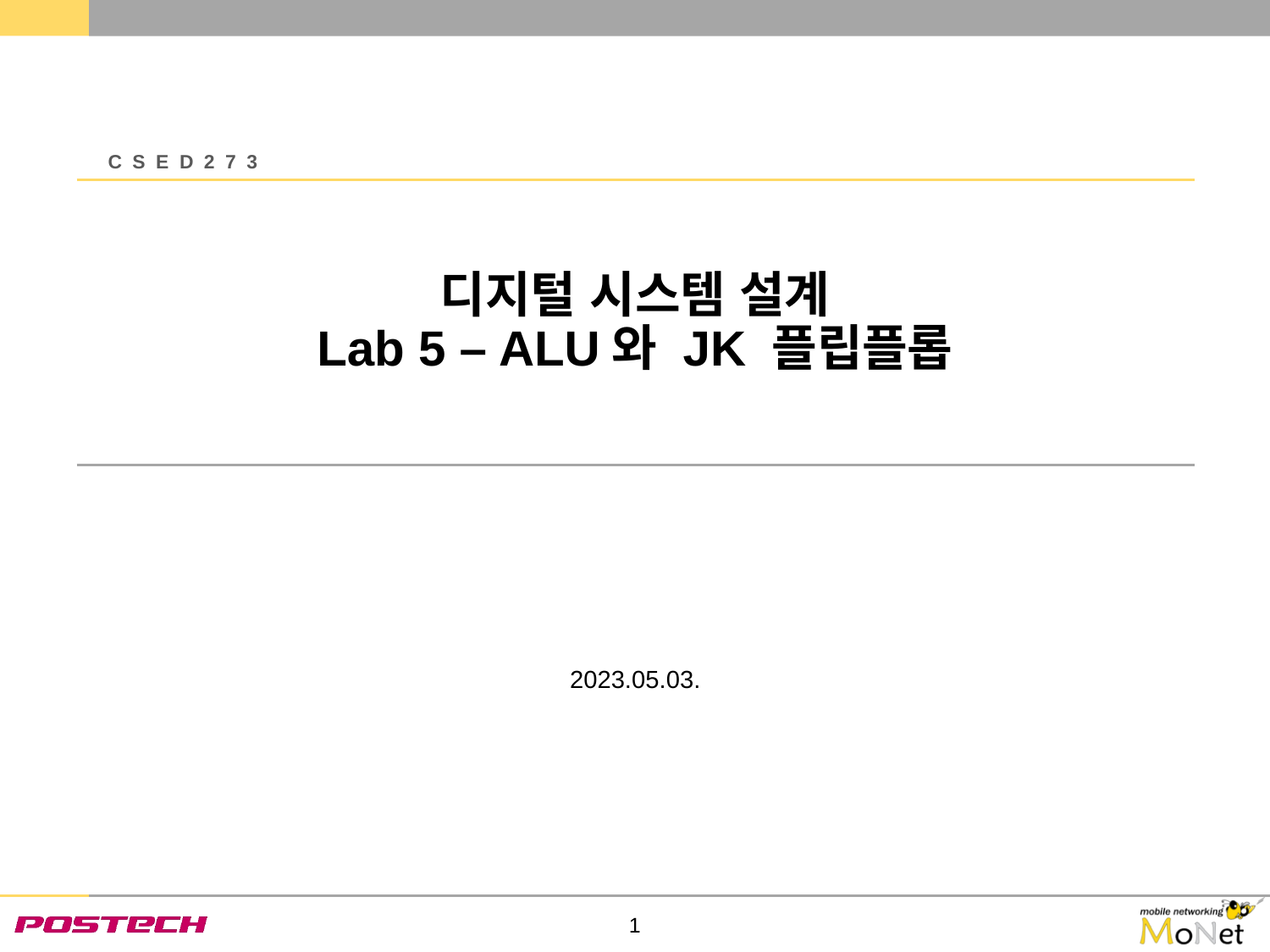

CSED273
# 디지털 시스템 설계 Lab 5 – ALU와 JK 플립플롭
2023.05.03.